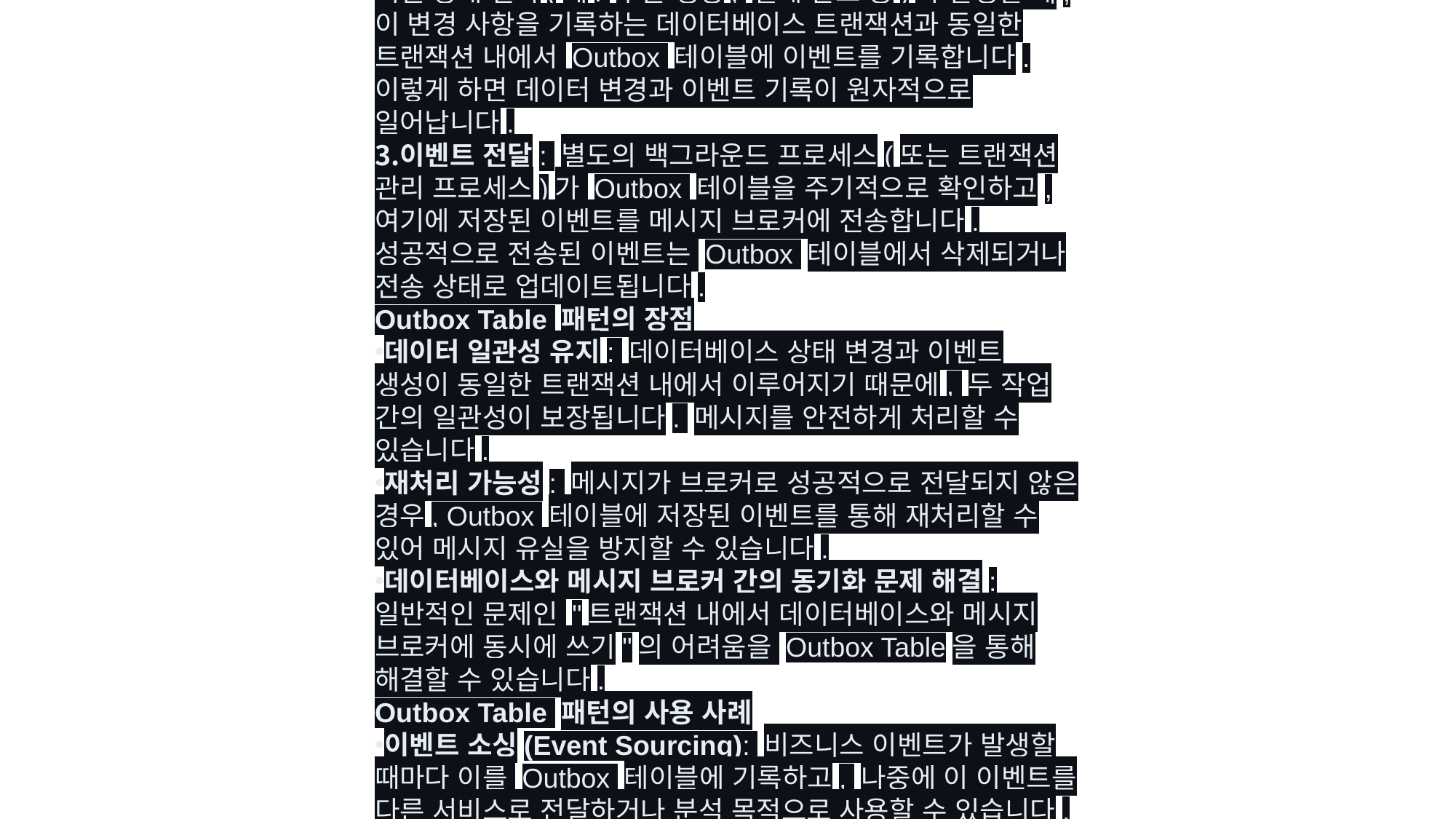

Outbox Table은 마이크로서비스 아키텍처에서 데이터 일관성과 메시지 전달을 보장하기 위해 사용하는 패턴 중 하나입니다. 이 패턴은 주로 마이크로서비스 간의 통신을 안정적으로 처리하고, 데이터베이스의 상태와 메시지 브로커 간의 일관성을 유지하는 데 사용됩니다.
Outbox Table 패턴의 개념
Outbox Table 패턴은 데이터베이스 트랜잭션 내에서 이벤트를 안전하게 저장하고, 이후에 메시지 브로커(예: Apache Kafka, RabbitMQ)로 전달할 수 있도록 하는 테이블을 활용합니다. 기본 개념은 다음과 같습니다:
Outbox 테이블 생성: 각 마이크로서비스는 자체 데이터베이스에 'Outbox'라는 특별한 테이블을 생성합니다. 이 테이블에는 전송해야 할 이벤트나 메시지에 대한 정보를 저장합니다.
트랜잭션 내에서 이벤트 기록: 서비스에서 데이터베이스에 어떤 상태 변화(예: 주문 생성, 결제 완료 등)가 발생할 때, 이 변경 사항을 기록하는 데이터베이스 트랜잭션과 동일한 트랜잭션 내에서 Outbox 테이블에 이벤트를 기록합니다. 이렇게 하면 데이터 변경과 이벤트 기록이 원자적으로 일어납니다.
이벤트 전달: 별도의 백그라운드 프로세스(또는 트랜잭션 관리 프로세스)가 Outbox 테이블을 주기적으로 확인하고, 여기에 저장된 이벤트를 메시지 브로커에 전송합니다. 성공적으로 전송된 이벤트는 Outbox 테이블에서 삭제되거나 전송 상태로 업데이트됩니다.
Outbox Table 패턴의 장점
데이터 일관성 유지: 데이터베이스 상태 변경과 이벤트 생성이 동일한 트랜잭션 내에서 이루어지기 때문에, 두 작업 간의 일관성이 보장됩니다. 메시지를 안전하게 처리할 수 있습니다.
재처리 가능성: 메시지가 브로커로 성공적으로 전달되지 않은 경우, Outbox 테이블에 저장된 이벤트를 통해 재처리할 수 있어 메시지 유실을 방지할 수 있습니다.
데이터베이스와 메시지 브로커 간의 동기화 문제 해결: 일반적인 문제인 "트랜잭션 내에서 데이터베이스와 메시지 브로커에 동시에 쓰기"의 어려움을 Outbox Table을 통해 해결할 수 있습니다.
Outbox Table 패턴의 사용 사례
이벤트 소싱(Event Sourcing): 비즈니스 이벤트가 발생할 때마다 이를 Outbox 테이블에 기록하고, 나중에 이 이벤트를 다른 서비스로 전달하거나 분석 목적으로 사용할 수 있습니다.
마이크로서비스 간의 메시징: 하나의 마이크로서비스에서 발생한 상태 변화(예: 주문 완료)를 다른 마이크로서비스에 전달할 때 Outbox Table을 사용하여 안전하게 메시지를 전달할 수 있습니다.
Outbox Table 패턴의 한계
지연: Outbox Table에 기록된 이벤트가 메시지 브로커로 전송되기까지 약간의 지연이 있을 수 있습니다.
복잡성 증가: Outbox Table과 이를 관리하는 백그라운드 프로세스를 구현하고 운영해야 하므로 시스템의 복잡성이 증가할 수 있습니다.
Outbox Table 패턴은 마이크로서비스 아키텍처에서 데이터 일관성과 메시지 전달의 신뢰성을 유지하는 데 중요한 역할을 합니다. 특히 데이터베이스와 메시지 브로커 간의 일관성을 보장하는 것이 중요한 상황에서 유용하게 사용됩니다.